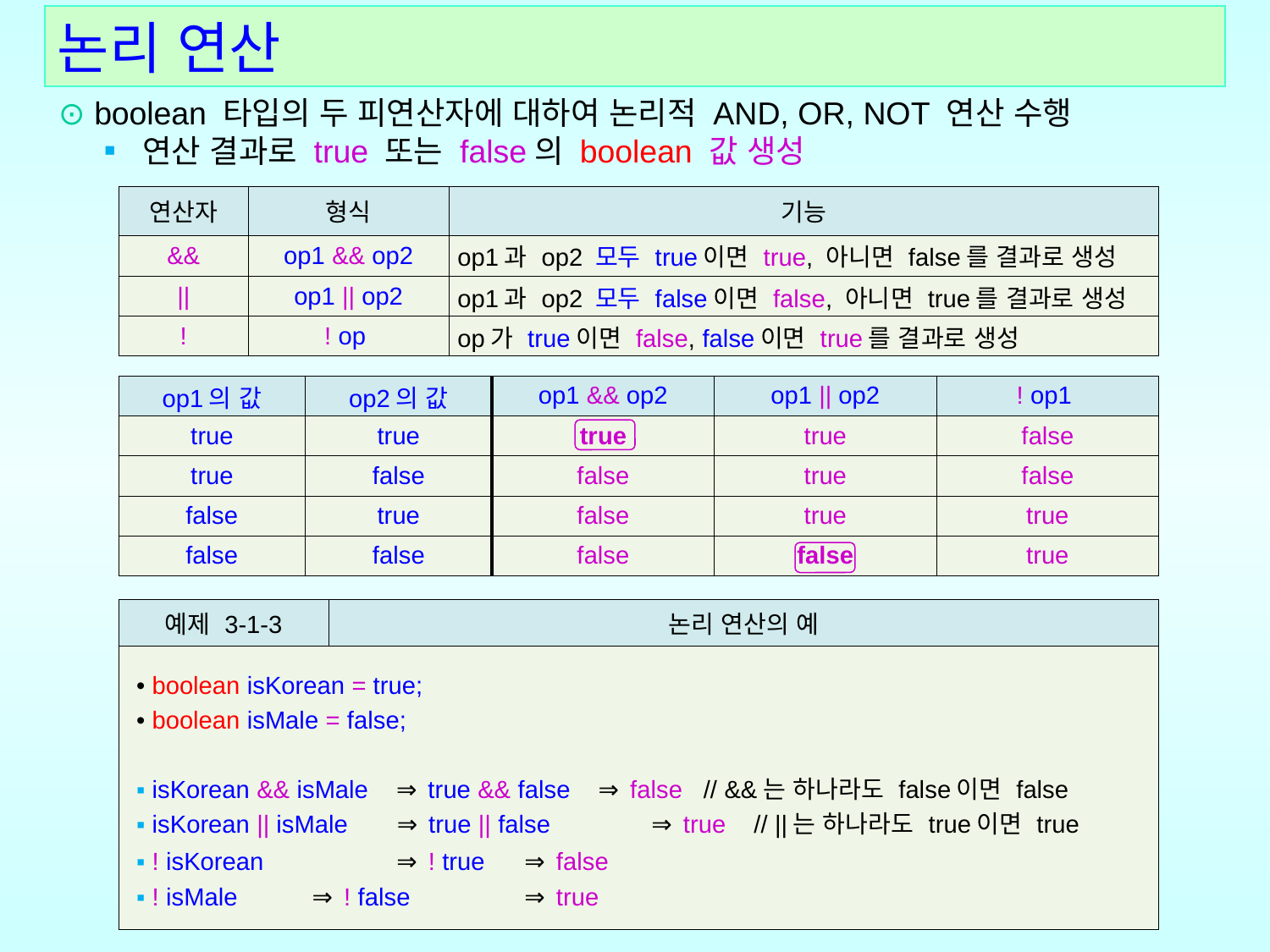

논리 연산
⊙ boolean 타입의 두 피연산자에 대하여 논리적 AND, OR, NOT 연산 수행
    ▪ 연산 결과로 true 또는 false의 boolean 값 생성
| 연산자 | 형식 | 기능 |
| --- | --- | --- |
| && | op1 && op2 | op1과 op2 모두 true이면 true, 아니면 false를 결과로 생성 |
| || | op1 || op2 | op1과 op2 모두 false이면 false, 아니면 true를 결과로 생성 |
| ! | ! op | op가 true이면 false, false이면 true를 결과로 생성 |
| op1의 값 | op2의 값 | op1 && op2 | op1 || op2 | ! op1 |
| --- | --- | --- | --- | --- |
| true | true | true | true | false |
| true | false | false | true | false |
| false | true | false | true | true |
| false | false | false | false | true |

| 예제 3-1-3 | 논리 연산의 예 |
| --- | --- |
| • boolean isKorean = true; • boolean isMale = false; ▪ isKorean && isMale ⇒ true && false ⇒ false // &&는 하나라도 false이면 false ▪ isKorean || isMale ⇒ true || false ⇒ true // ||는 하나라도 true이면 true ▪ ! isKorean ⇒ ! true ⇒ false ▪ ! isMale ⇒ ! false ⇒ true |  |